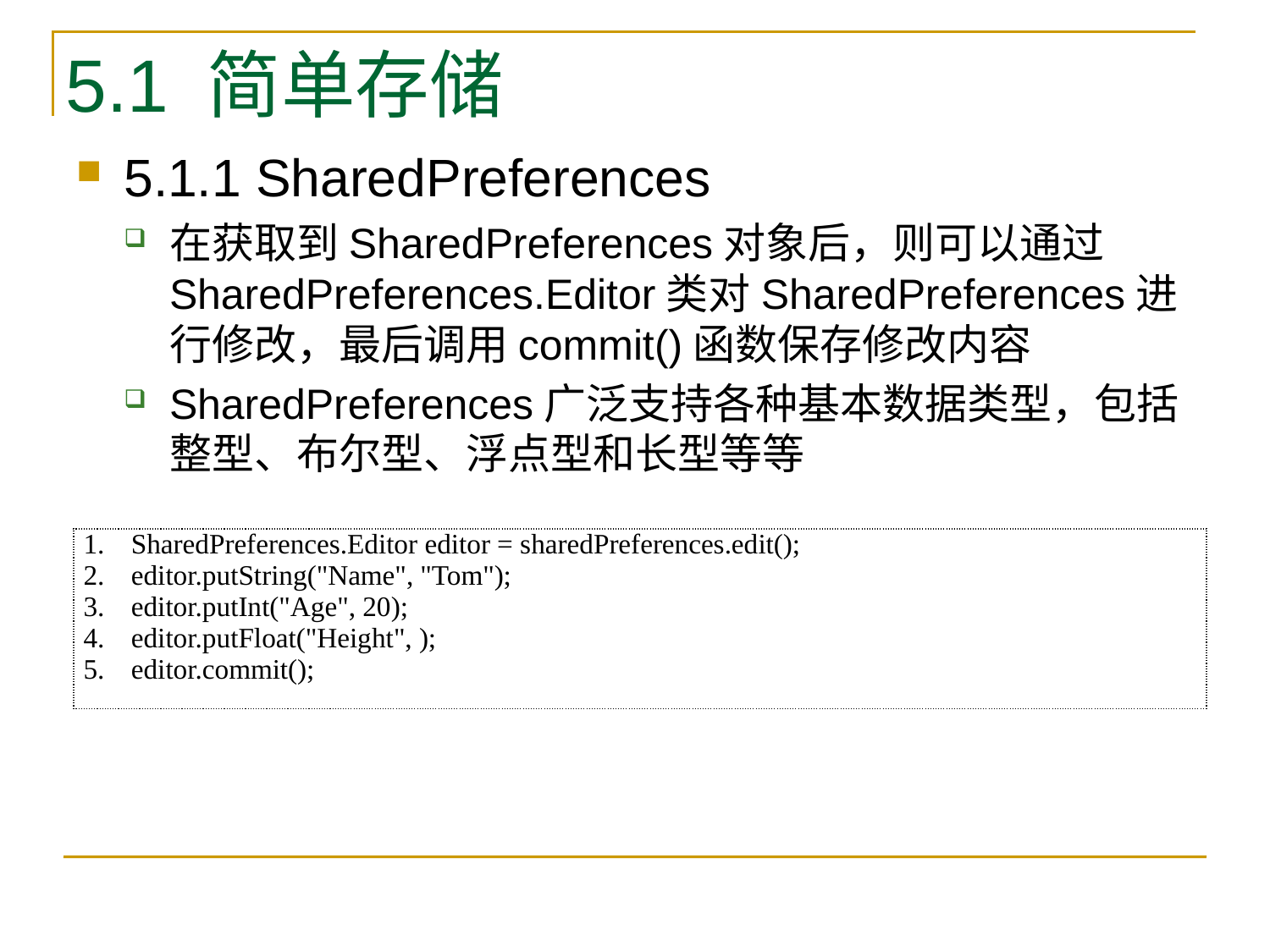

# 5.1 简单存储
5.1.1 SharedPreferences
在获取到SharedPreferences对象后，则可以通过SharedPreferences.Editor类对SharedPreferences进行修改，最后调用commit()函数保存修改内容
SharedPreferences广泛支持各种基本数据类型，包括整型、布尔型、浮点型和长型等等

| SharedPreferences.Editor editor = sharedPreferences.edit(); editor.putString("Name", "Tom"); editor.putInt("Age", 20); editor.putFloat("Height", ); editor.commit(); |
| --- |